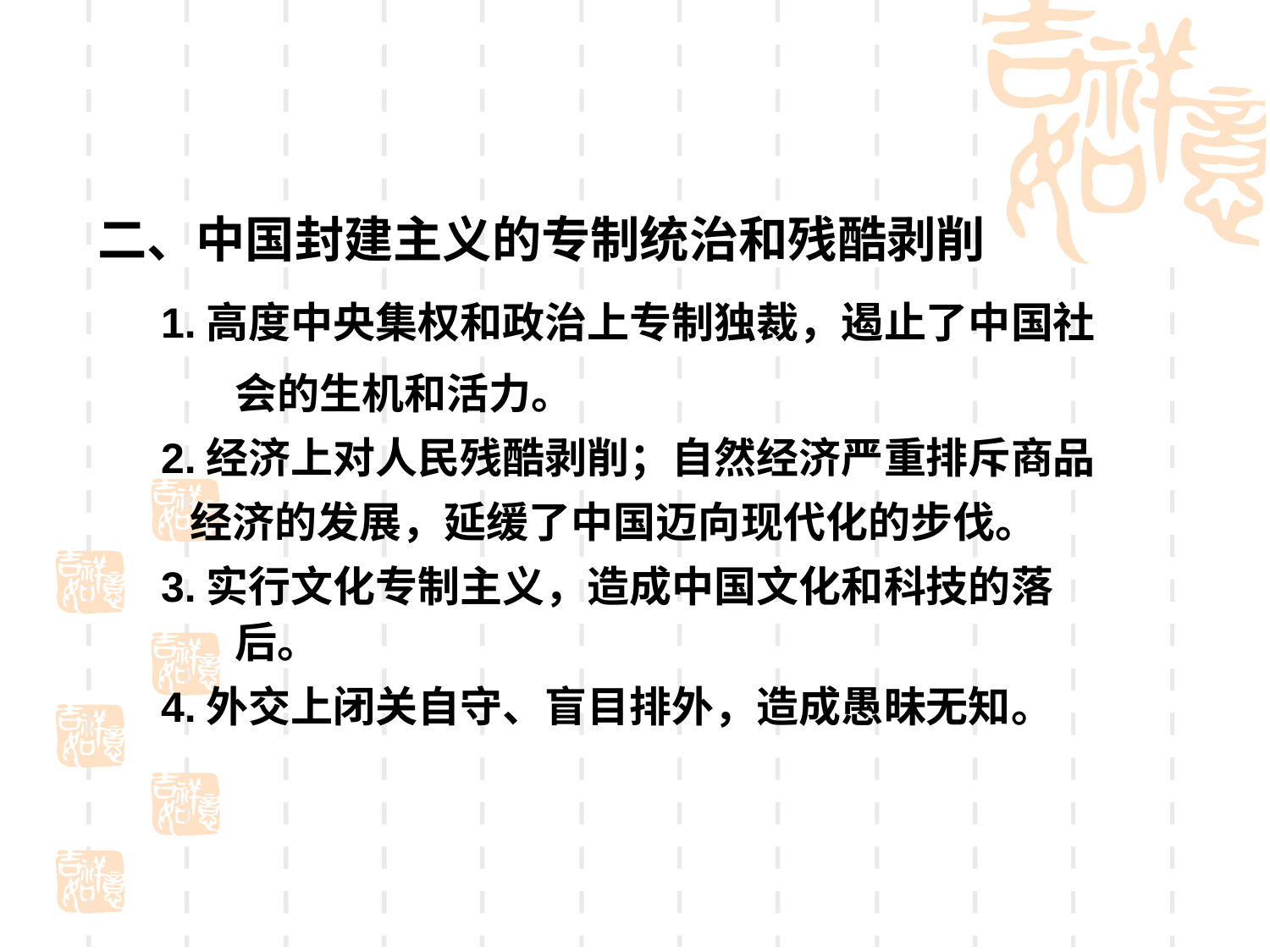

二、中国封建主义的专制统治和残酷剥削
1.高度中央集权和政治上专制独裁，遏止了中国社会的生机和活力。
2.经济上对人民残酷剥削；自然经济严重排斥商品
  经济的发展，延缓了中国迈向现代化的步伐。
3.实行文化专制主义，造成中国文化和科技的落后。
4.外交上闭关自守、盲目排外，造成愚昧无知。